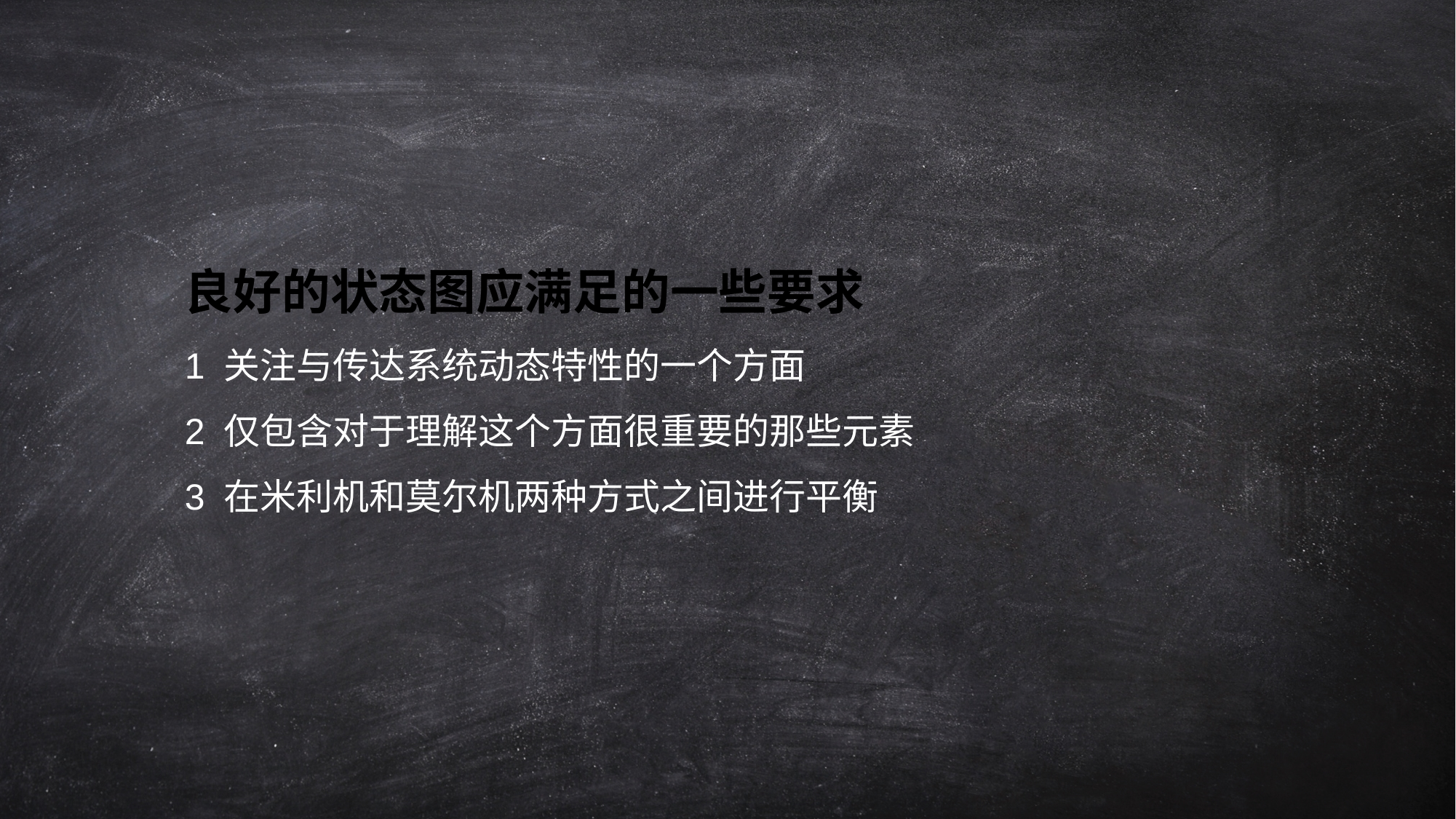

良好的状态图应满足的一些要求
1 关注与传达系统动态特性的一个方面
2 仅包含对于理解这个方面很重要的那些元素
3 在米利机和莫尔机两种方式之间进行平衡